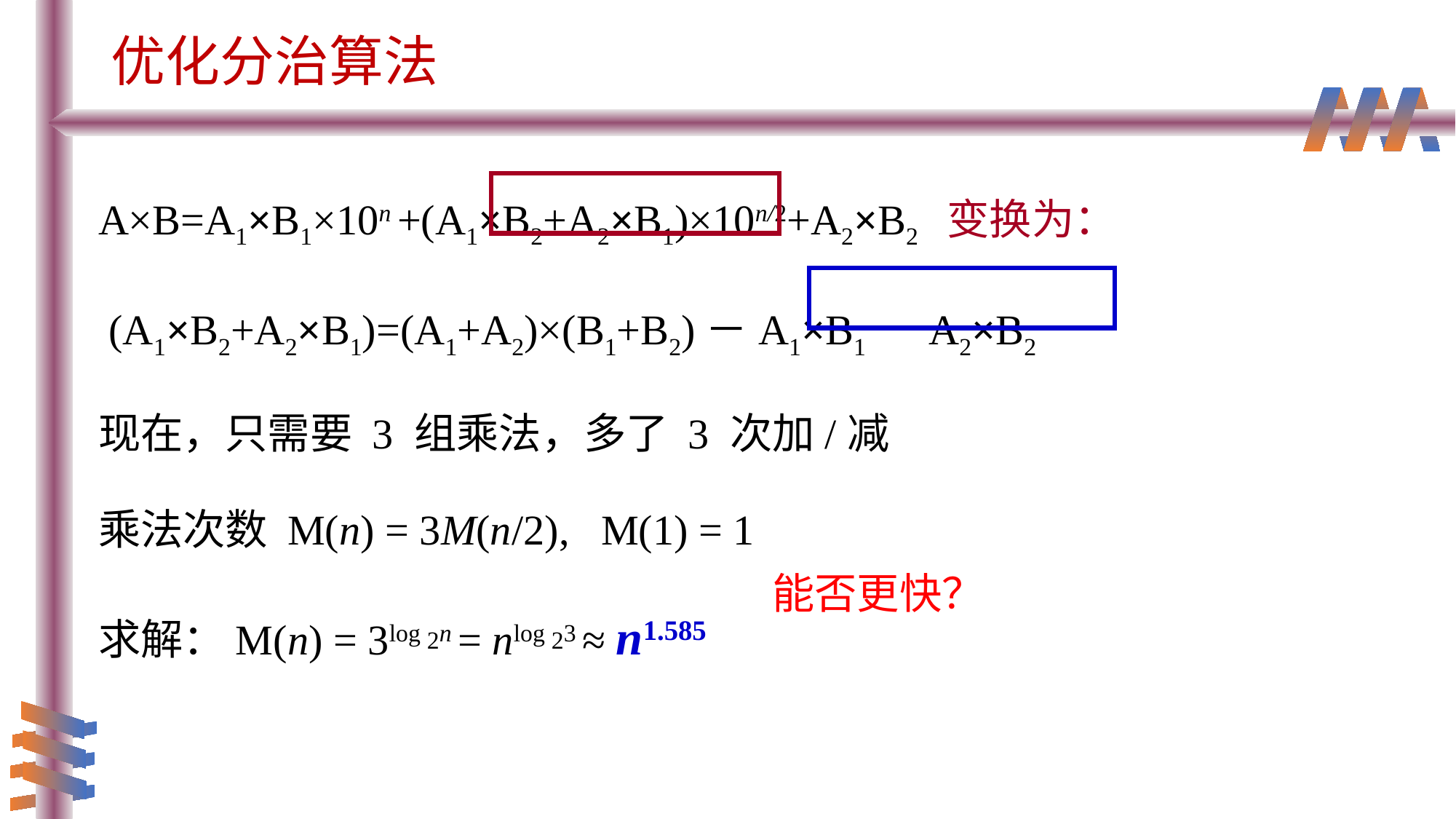

# 优化分治算法
A×B=A1×B1×10n +(A1×B2+A2×B1)×10n/2+A2×B2   变换为：
 (A1×B2+A2×B1)=(A1+A2)×(B1+B2)－A1×B1－A2×B2
现在，只需要 3 组乘法，多了 3 次加/减
乘法次数 M(n) = 3M(n/2),   M(1) = 1
求解：M(n) = 3log 2n = nlog 23 ≈ n1.585

能否更快？